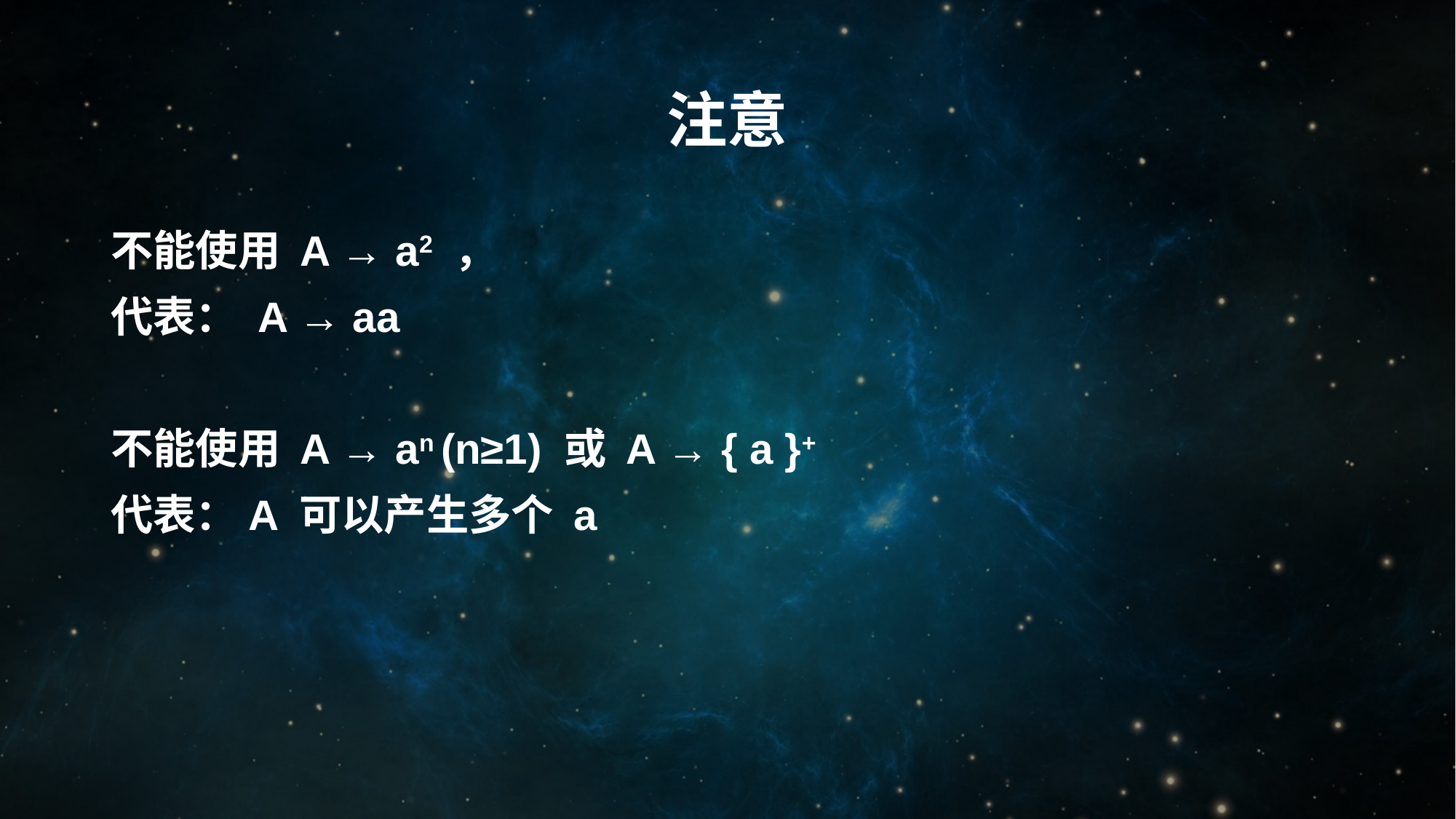

# 注意
不能使用 A → a2 ，
代表： A → aa

不能使用 A → an (n≥1) 或 A → { a }+
代表：A 可以产生多个 a